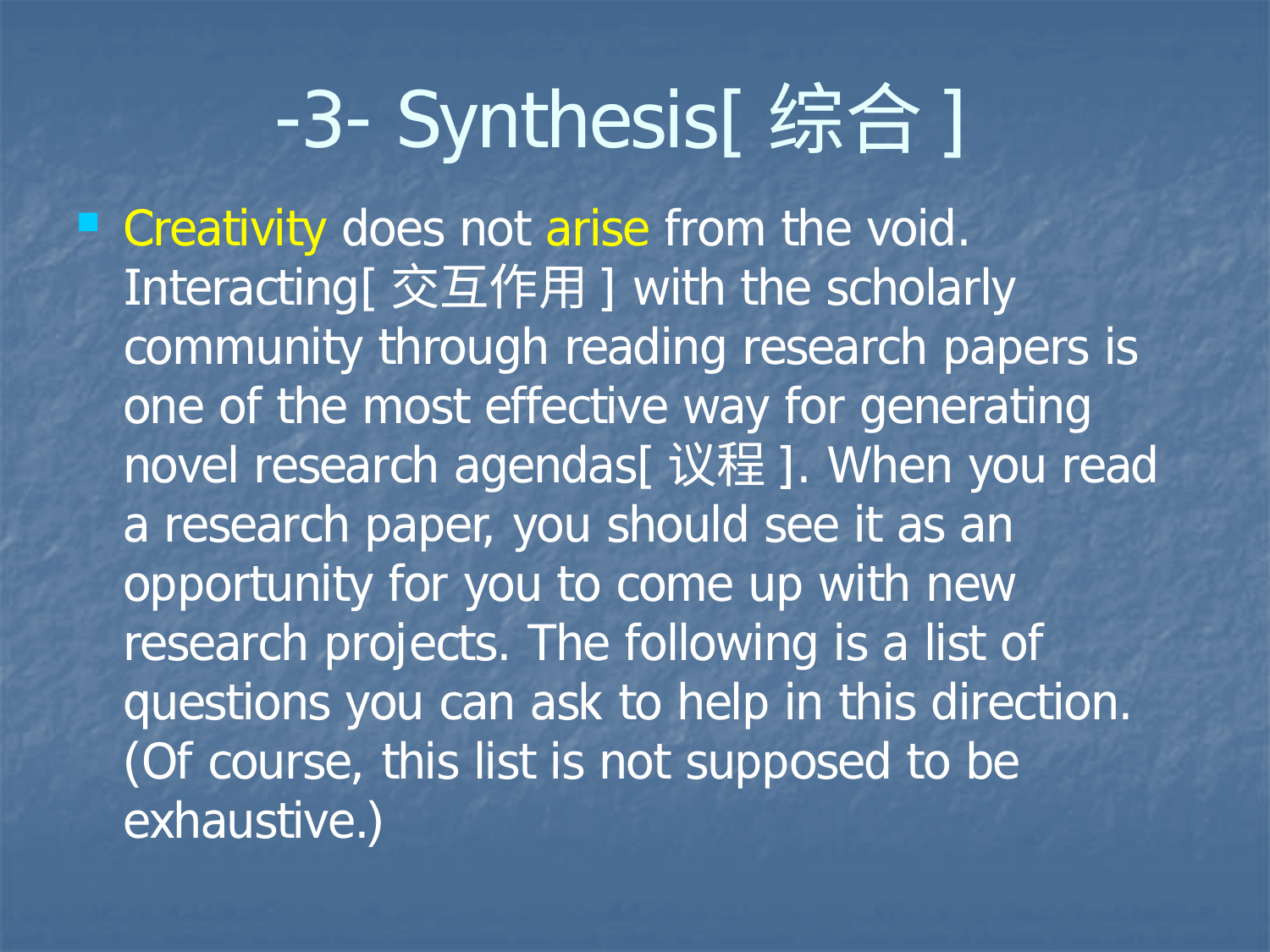

# -3- Synthesis[综合]
Creativity does not arise from the void. Interacting[交互作用] with the scholarly community through reading research papers is one of the most effective way for generating novel research agendas[议程]. When you read a research paper, you should see it as an opportunity for you to come up with new research projects. The following is a list of questions you can ask to help in this direction. (Of course, this list is not supposed to be exhaustive.)